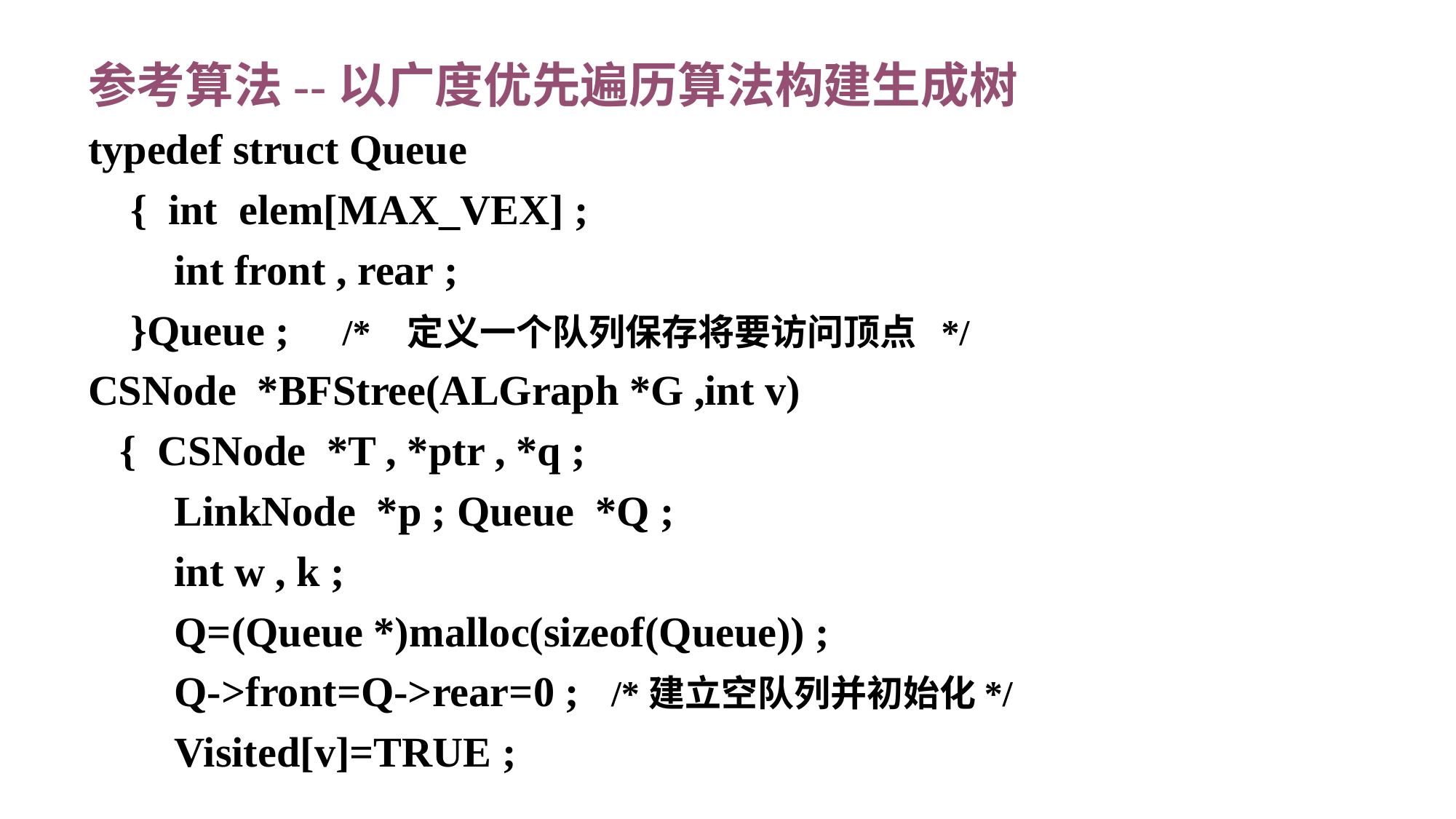

参考算法--以广度优先遍历算法构建生成树
typedef struct Queue
{  int  elem[MAX_VEX] ;
int front , rear ;
}Queue ;     /*   定义一个队列保存将要访问顶点  */
CSNode  *BFStree(ALGraph *G ,int v)
   {  CSNode  *T , *ptr , *q ;
LinkNode  *p ; Queue  *Q ;
int w , k ;
Q=(Queue *)malloc(sizeof(Queue)) ;
Q->front=Q->rear=0 ;   /*建立空队列并初始化*/
Visited[v]=TRUE ;